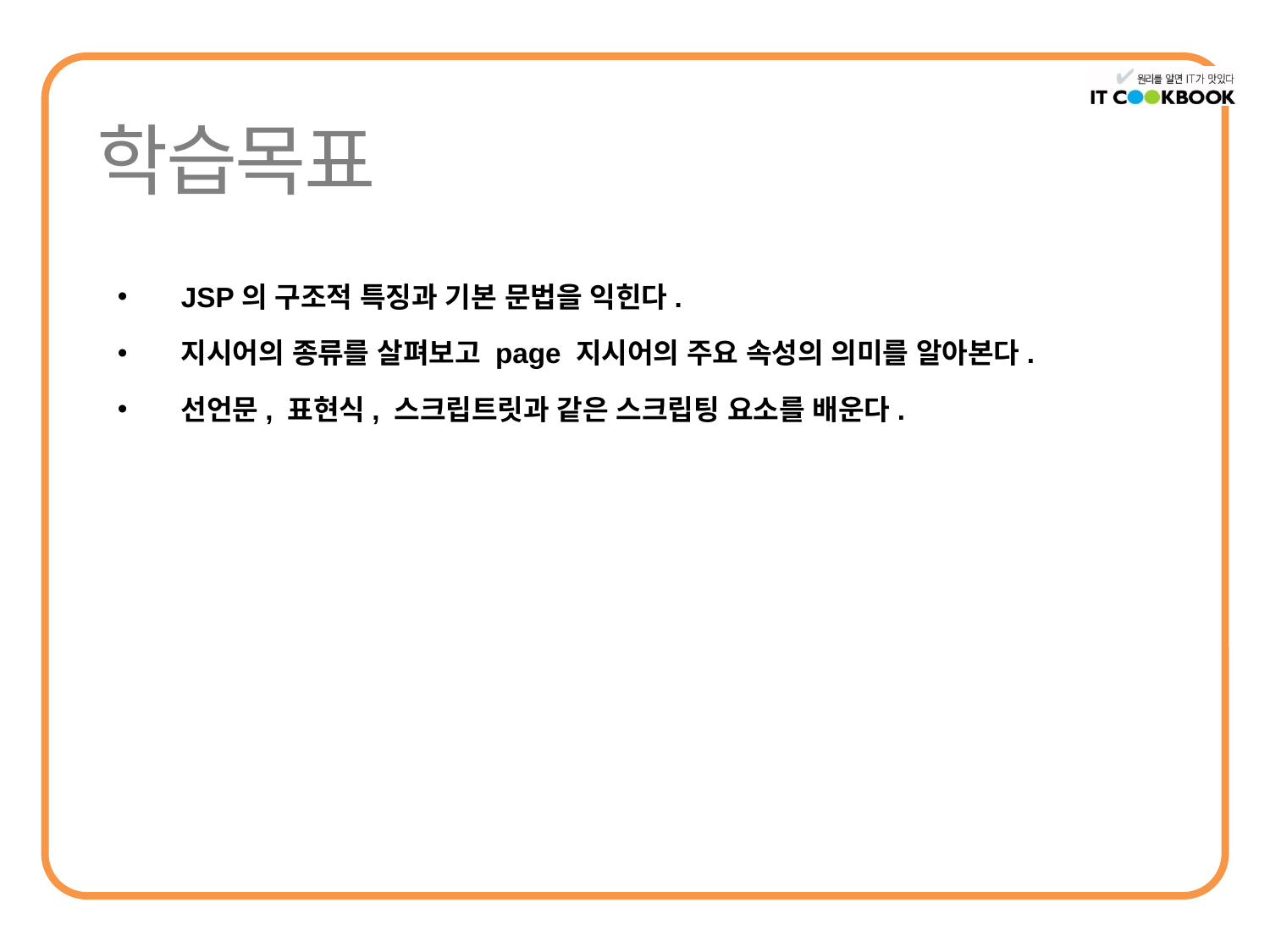

JSP의 구조적 특징과 기본 문법을 익힌다.
지시어의 종류를 살펴보고 page 지시어의 주요 속성의 의미를 알아본다.
선언문, 표현식, 스크립트릿과 같은 스크립팅 요소를 배운다.